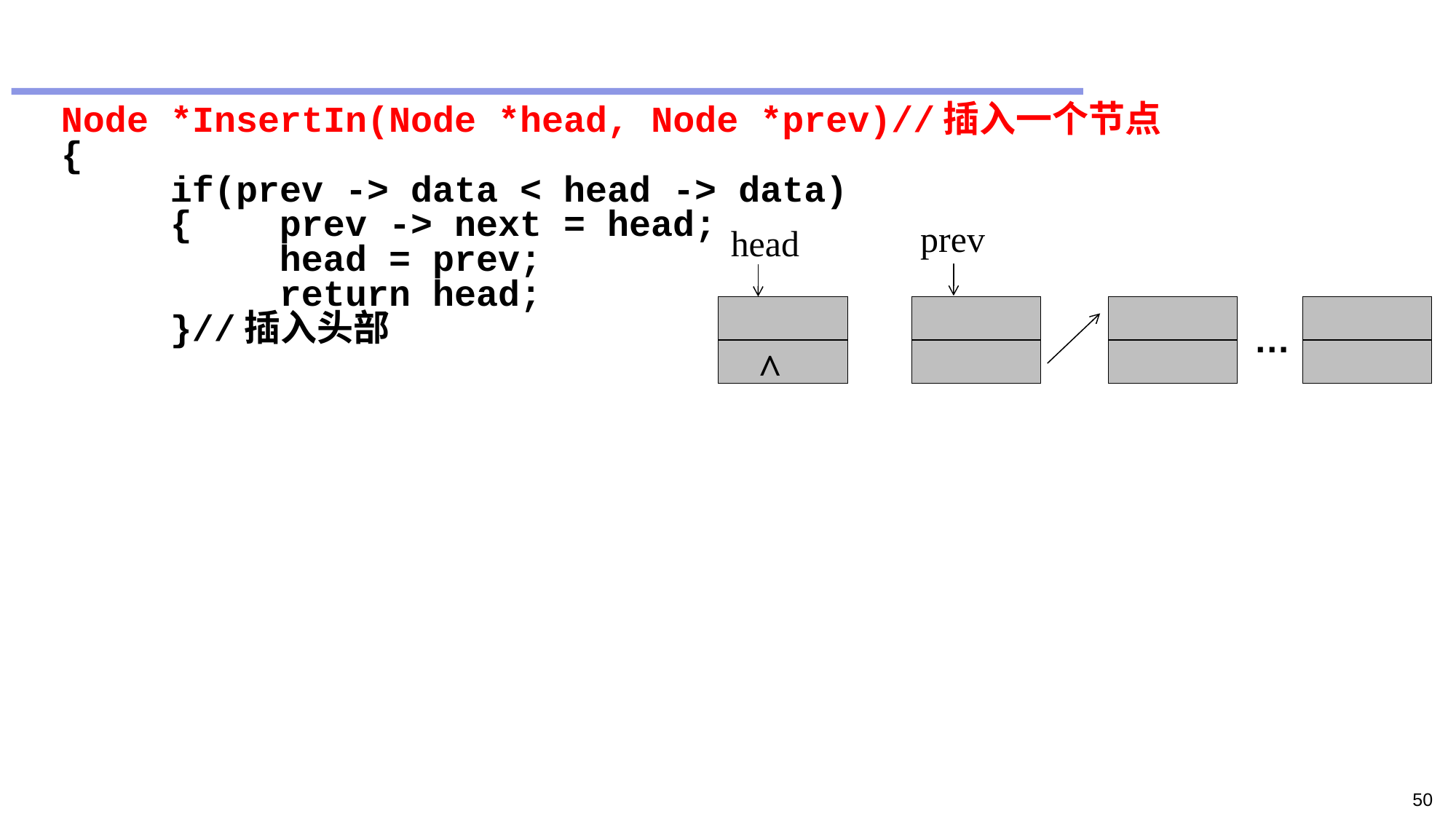

#
Node *InsertIn(Node *head, Node *prev)//插入一个节点
{
	if(prev -> data < head -> data)
	{	prev -> next = head;
		head = prev;
		return head;
	}//插入头部

prev
head

…
^
50